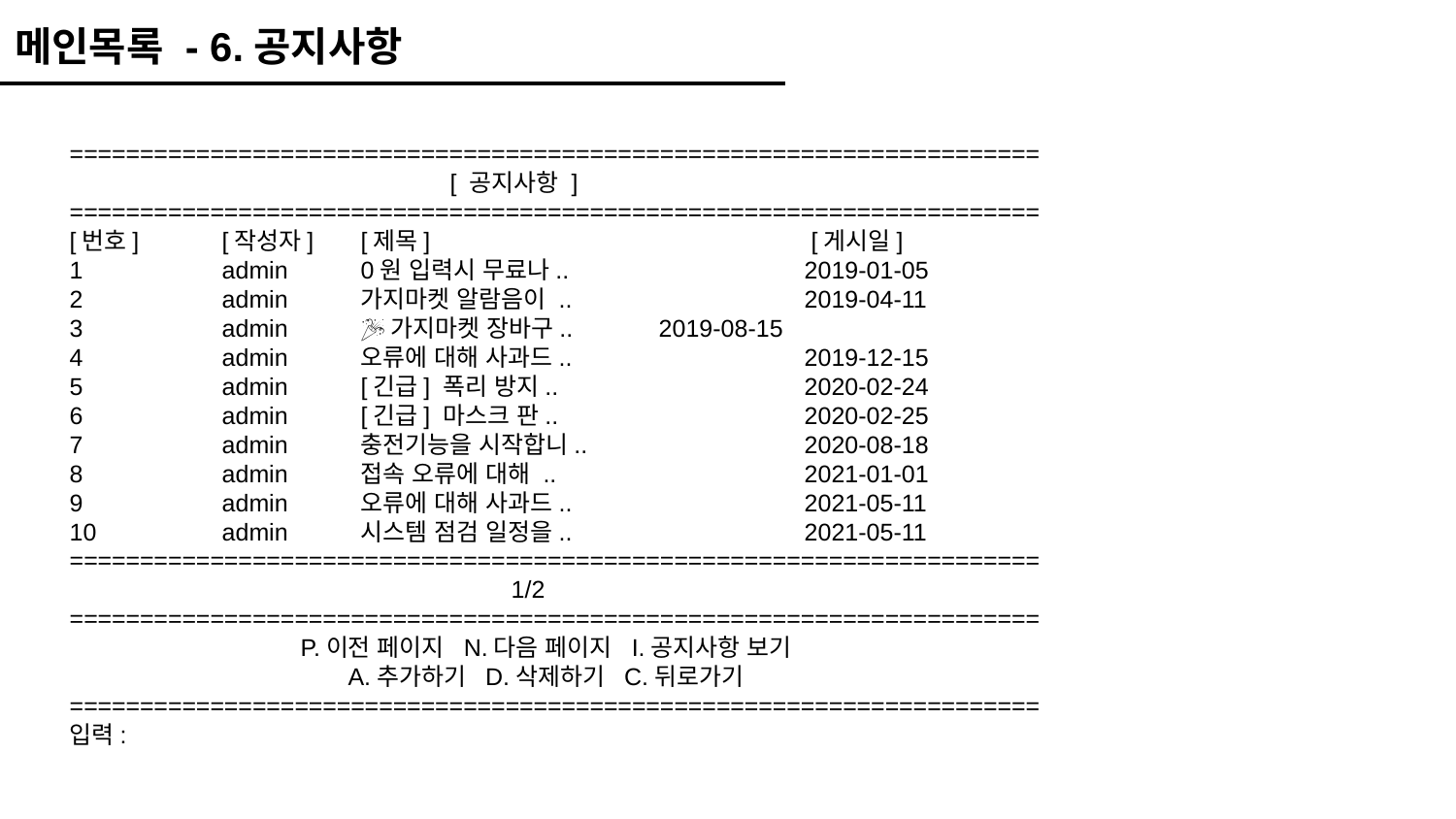

메인목록 - 6.공지사항
=====================================================================
                                                        [ 공지사항 ]
=====================================================================
[번호]	 [작성자]	[제목]			  [게시일]
1	 admin	0원 입력시 무료나..		 2019-01-05
2	 admin	가지마켓 알람음이 ..		 2019-04-11
3	 admin	🎉가지마켓 장바구..          	 2019-08-15
4	 admin	오류에 대해 사과드..	 	 2019-12-15
5	 admin	[긴급] 폭리 방지..		 2020-02-24
6	 admin	[긴급] 마스크 판..		 2020-02-25
7	 admin	충전기능을 시작합니..		 2020-08-18
8	 admin	접속 오류에 대해 ..		 2021-01-01
9	 admin	오류에 대해 사과드..		 2021-05-11
10	 admin	시스템 점검 일정을..		 2021-05-11
=====================================================================
                                                                 1/2
=====================================================================
                                  P.이전 페이지  N.다음 페이지  I.공지사항 보기
                                         A.추가하기  D.삭제하기  C.뒤로가기
=====================================================================
입력: